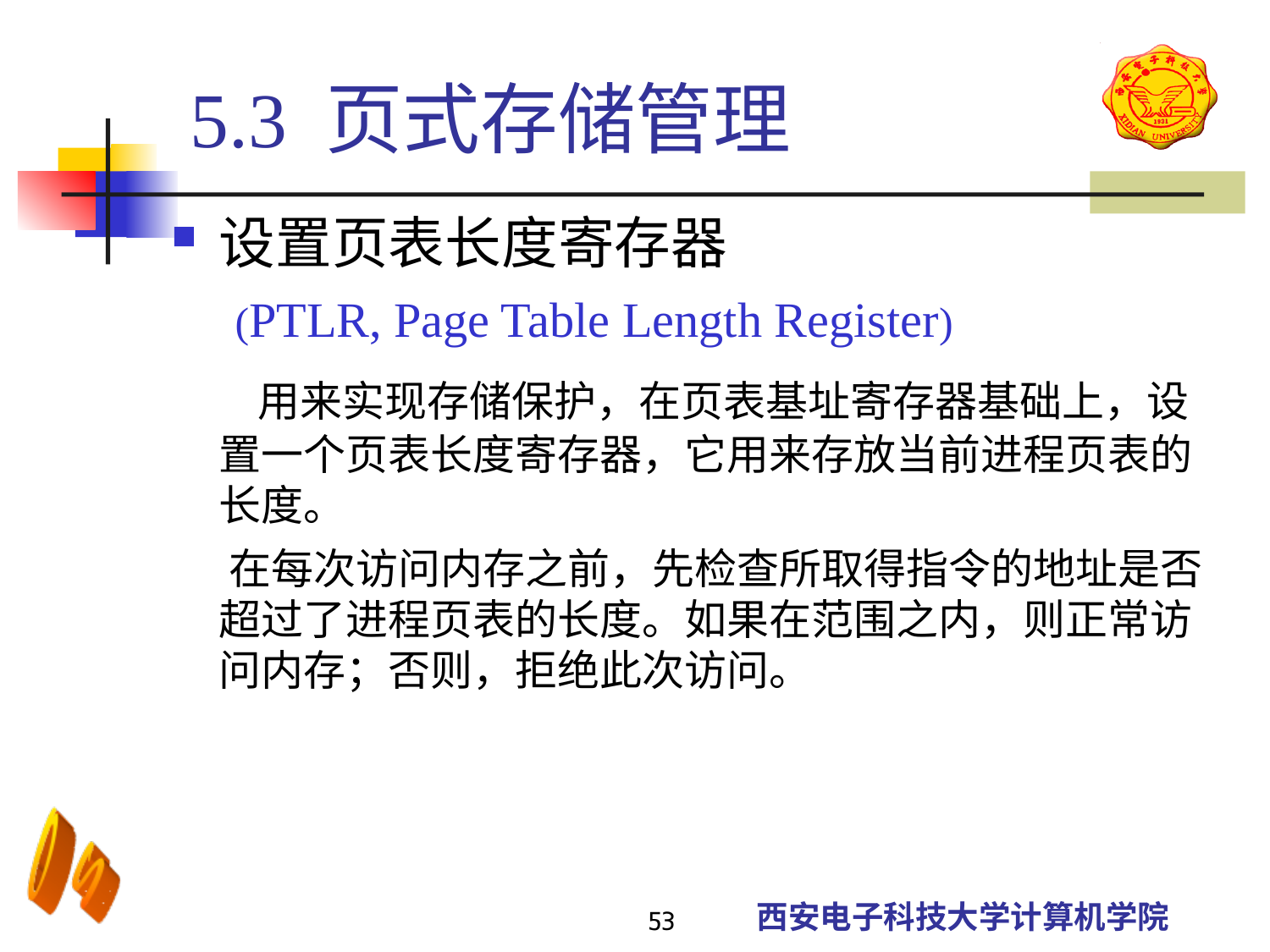

5.3 页式存储管理
设置页表长度寄存器
(PTLR, Page Table Length Register)
	  用来实现存储保护，在页表基址寄存器基础上，设置一个页表长度寄存器，它用来存放当前进程页表的长度。
     在每次访问内存之前，先检查所取得指令的地址是否超过了进程页表的长度。如果在范围之内，则正常访问内存；否则，拒绝此次访问。
53